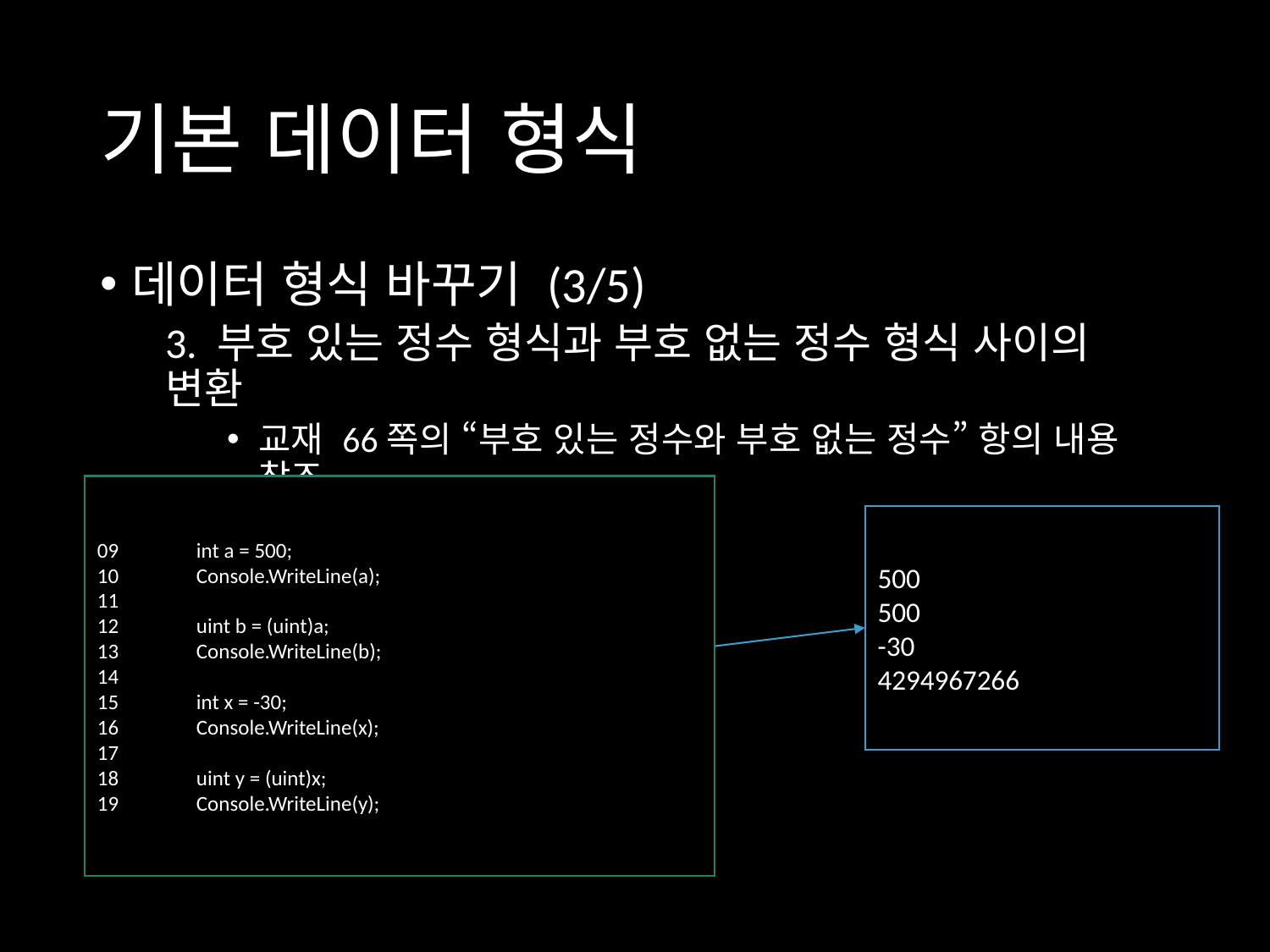

# 기본 데이터 형식
데이터 형식 바꾸기 (3/5)
3. 부호 있는 정수 형식과 부호 없는 정수 형식 사이의 변환
교재 66쪽의 “부호 있는 정수와 부호 없는 정수” 항의 내용 참조
09                int a = 500;
10                Console.WriteLine(a);
11
12                uint b = (uint)a;
13                Console.WriteLine(b);
14
15                int x = -30;
16                Console.WriteLine(x);
17
18                uint y = (uint)x;
19                Console.WriteLine(y);
500
500
-30
4294967266